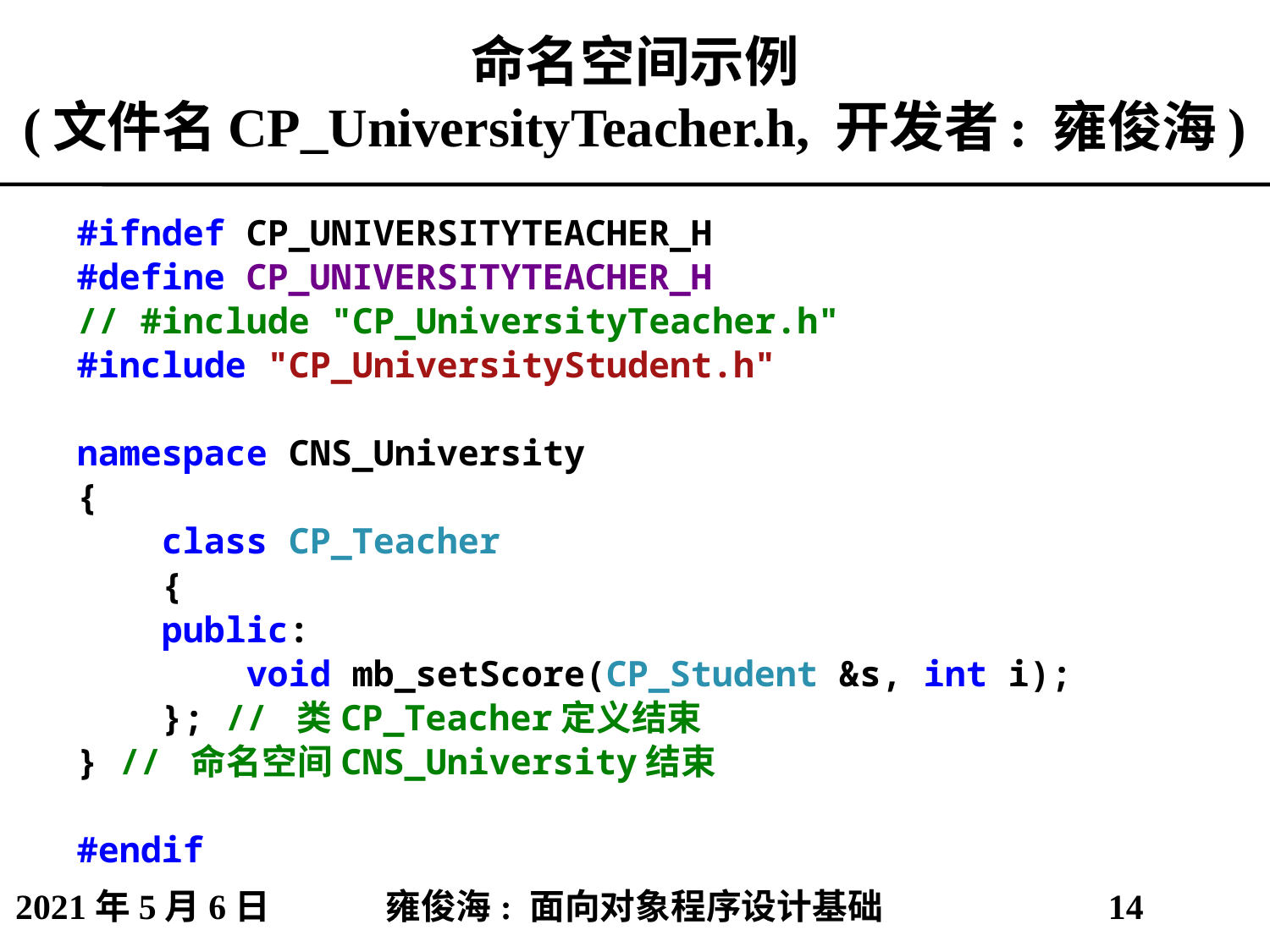

# 命名空间示例 (文件名CP_UniversityTeacher.h, 开发者: 雍俊海)

#ifndef CP_UNIVERSITYTEACHER_H
#define CP_UNIVERSITYTEACHER_H
// #include "CP_UniversityTeacher.h"
#include "CP_UniversityStudent.h"

namespace CNS_University
{
    class CP_Teacher
    {
    public:
        void mb_setScore(CP_Student &s, int i);
    }; // 类CP_Teacher定义结束
} // 命名空间CNS_University结束

#endif
2021年5月6日
雍俊海: 面向对象程序设计基础
14